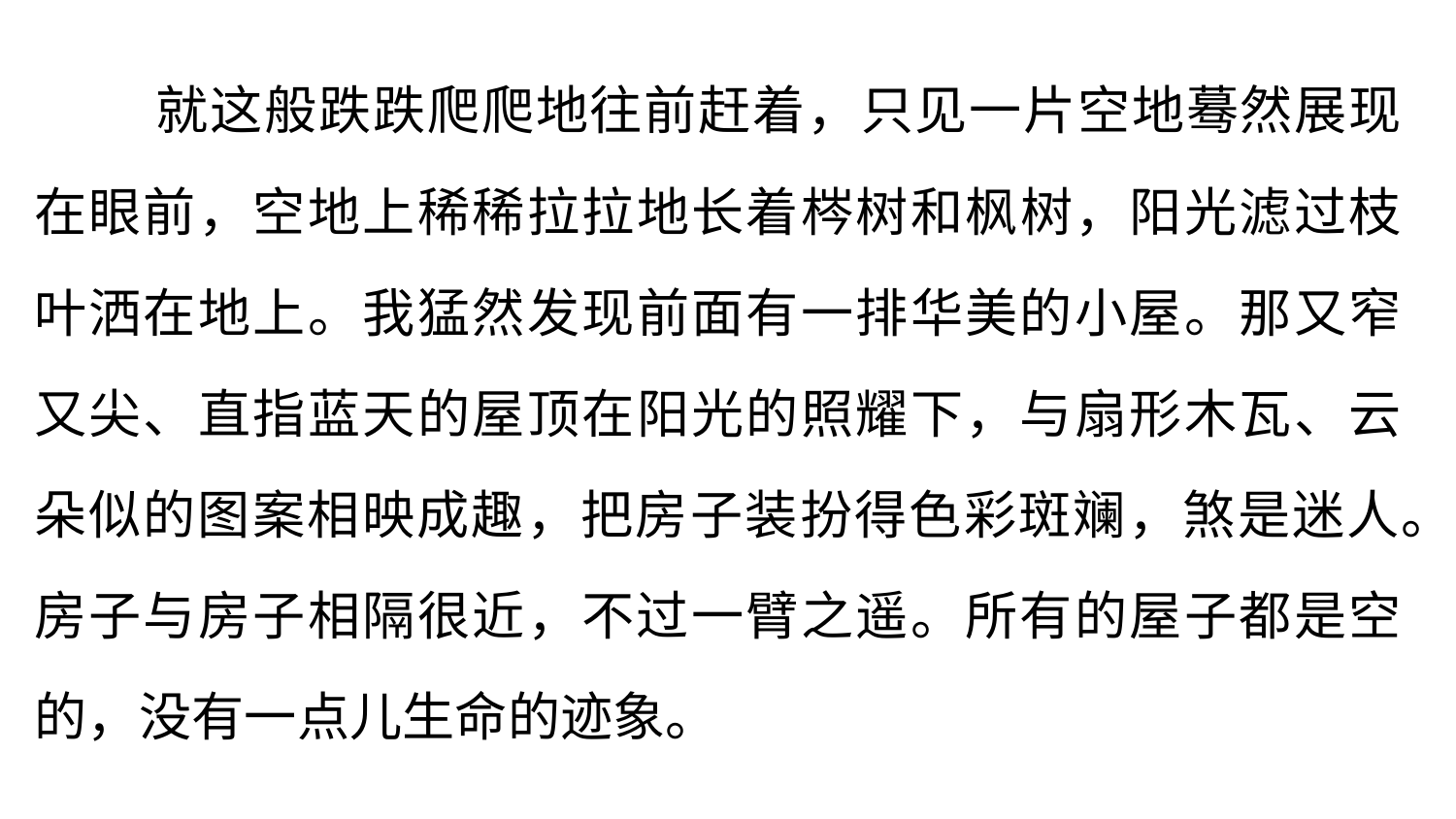

就这般跌跌爬爬地往前赶着，只见一片空地蓦然展现在眼前，空地上稀稀拉拉地长着梣树和枫树，阳光滤过枝叶洒在地上。我猛然发现前面有一排华美的小屋。那又窄又尖、直指蓝天的屋顶在阳光的照耀下，与扇形木瓦、云朵似的图案相映成趣，把房子装扮得色彩斑斓，煞是迷人。房子与房子相隔很近，不过一臂之遥。所有的屋子都是空的，没有一点儿生命的迹象。